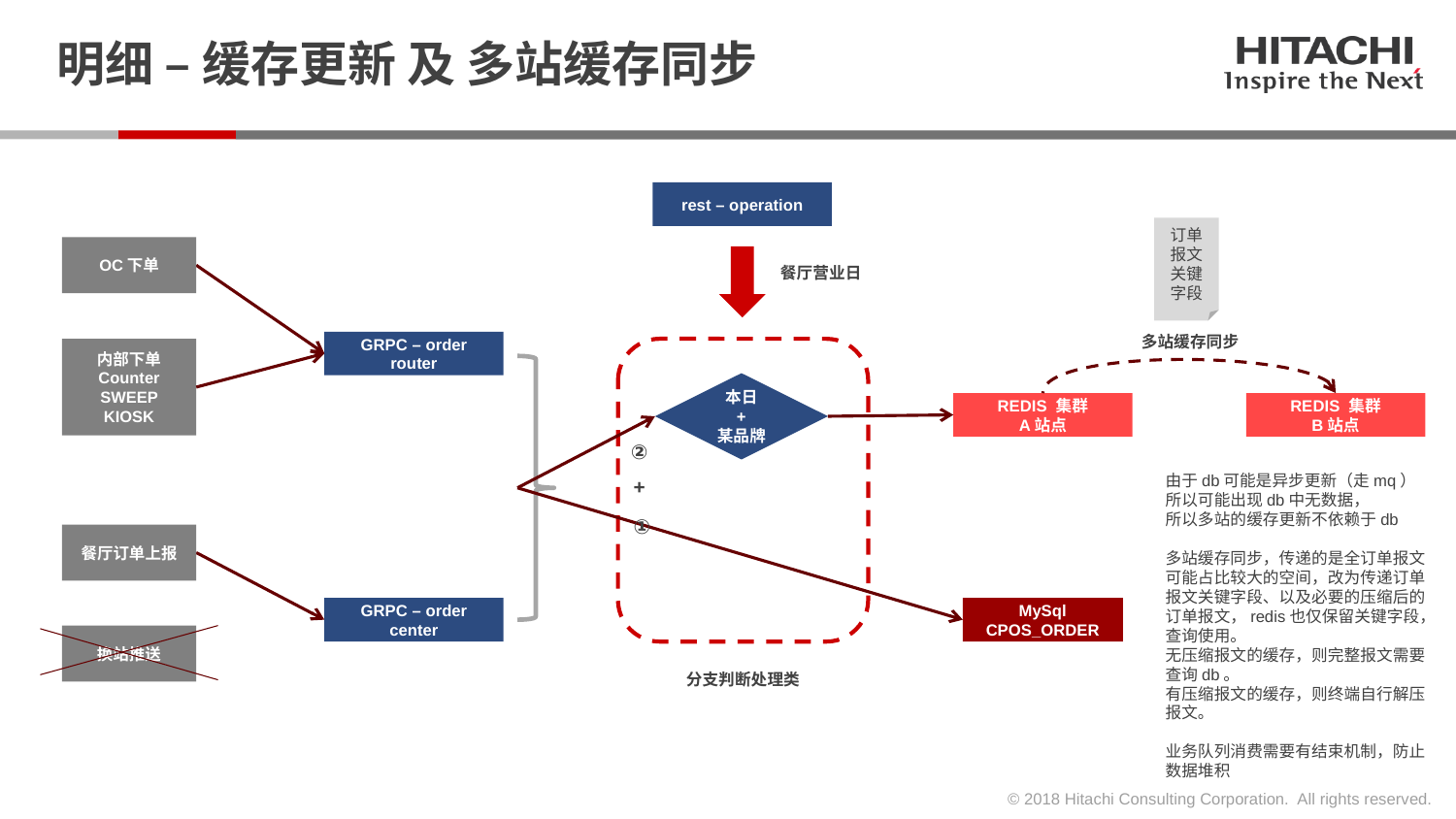

# 明细 – 缓存更新 及 多站缓存同步
rest – operation
订单报文关键字段
OC下单

餐厅营业日
多站缓存同步
GRPC – order router
内部下单
Counter
SWEEP
KIOSK

本日
+
某品牌
REDIS 集群
A站点
REDIS 集群
B站点
②
由于db可能是异步更新（走mq）
所以可能出现db中无数据，
所以多站的缓存更新不依赖于db

多站缓存同步，传递的是全订单报文
可能占比较大的空间，改为传递订单报文关键字段、以及必要的压缩后的订单报文，redis也仅保留关键字段，查询使用。
无压缩报文的缓存，则完整报文需要查询db。
有压缩报文的缓存，则终端自行解压报文。

业务队列消费需要有结束机制，防止数据堆积
+
①
餐厅订单上报
GRPC – order center
MySql
CPOS_ORDER
换站推送
分支判断处理类